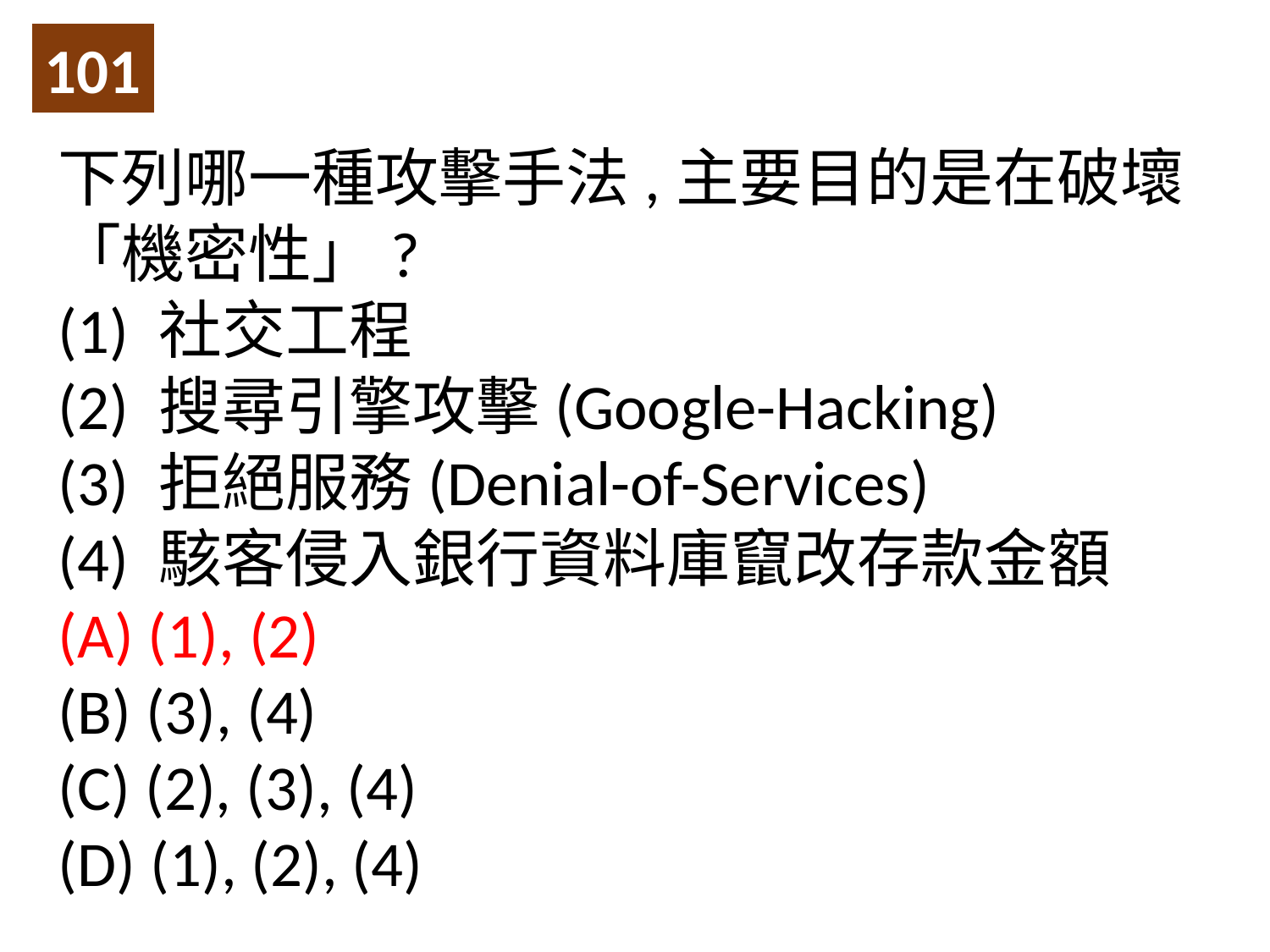

101
下列哪一種攻擊手法,主要目的是在破壞「機密性」?
(1) 社交工程
(2) 搜尋引擎攻擊(Google-Hacking)
(3) 拒絕服務(Denial-of-Services)
(4) 駭客侵入銀行資料庫竄改存款金額
(A) (1), (2)
(B) (3), (4)
(C) (2), (3), (4)
(D) (1), (2), (4)